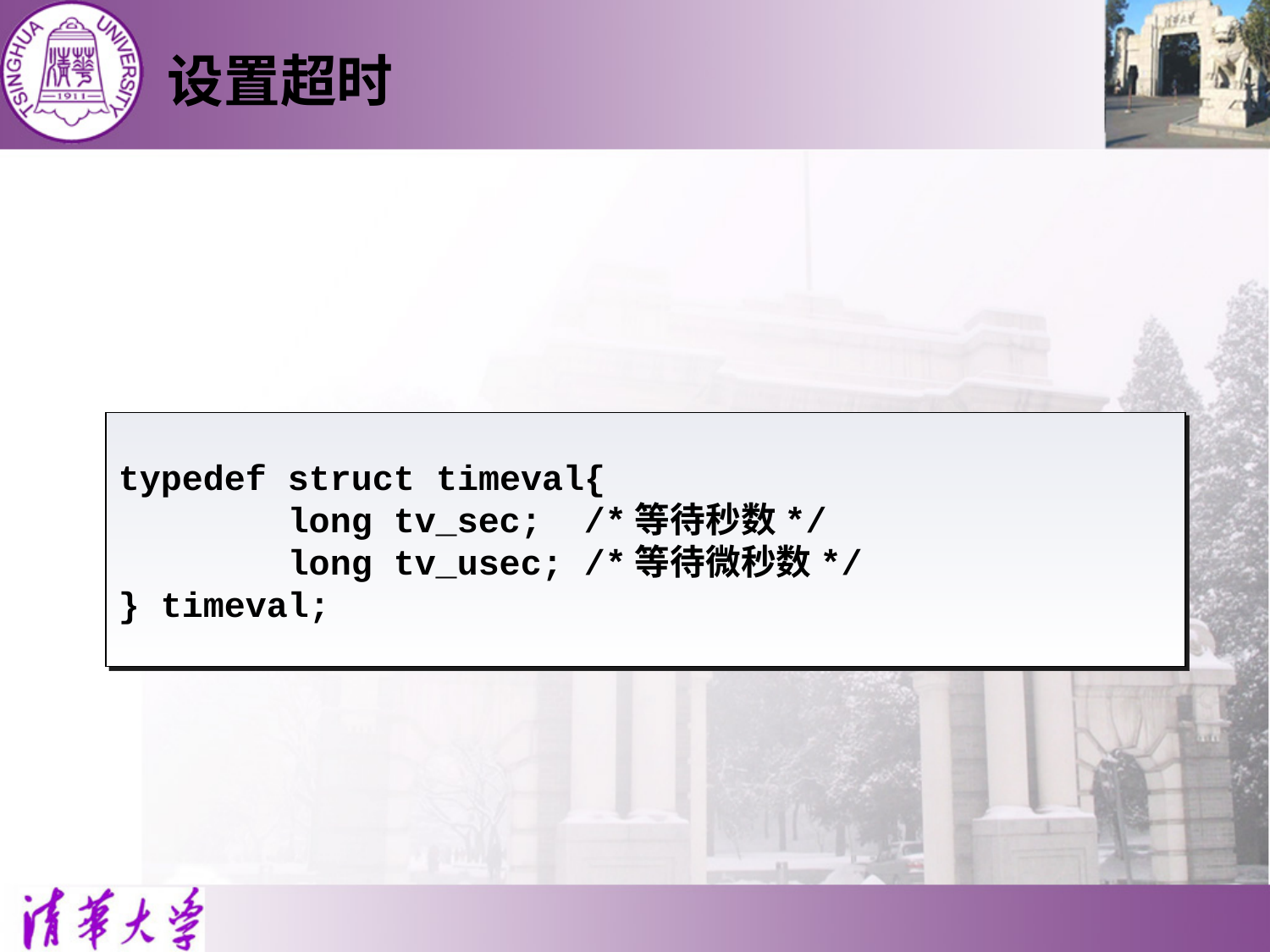

# 设置超时
timeval结构
定义如下：
typedef struct timeval{
        long tv_sec;  /*等待秒数*/
        long tv_usec; /*等待微秒数*/
} timeval;